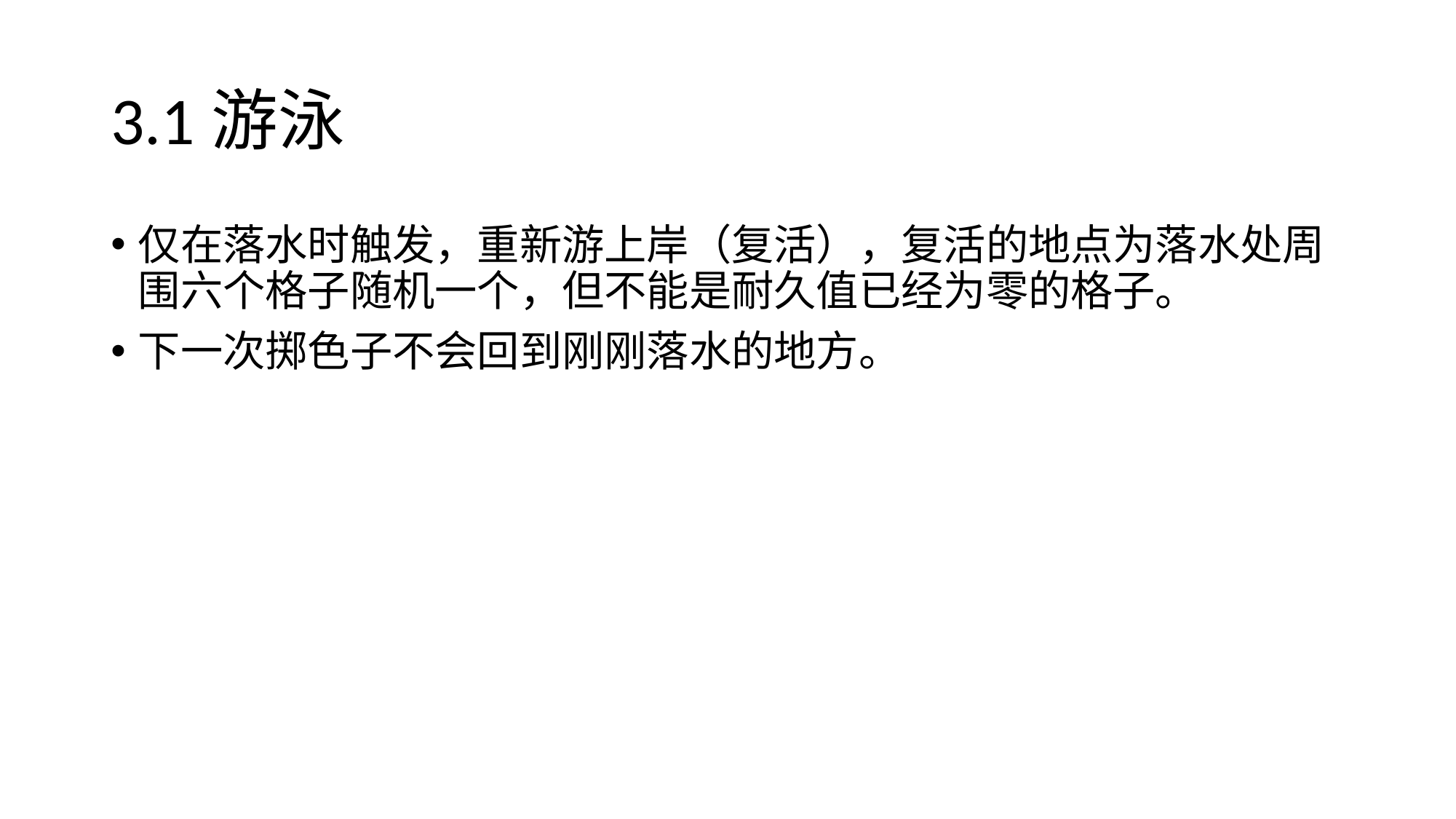

# 3.1游泳
仅在落水时触发，重新游上岸（复活），复活的地点为落水处周围六个格子随机一个，但不能是耐久值已经为零的格子。
下一次掷色子不会回到刚刚落水的地方。